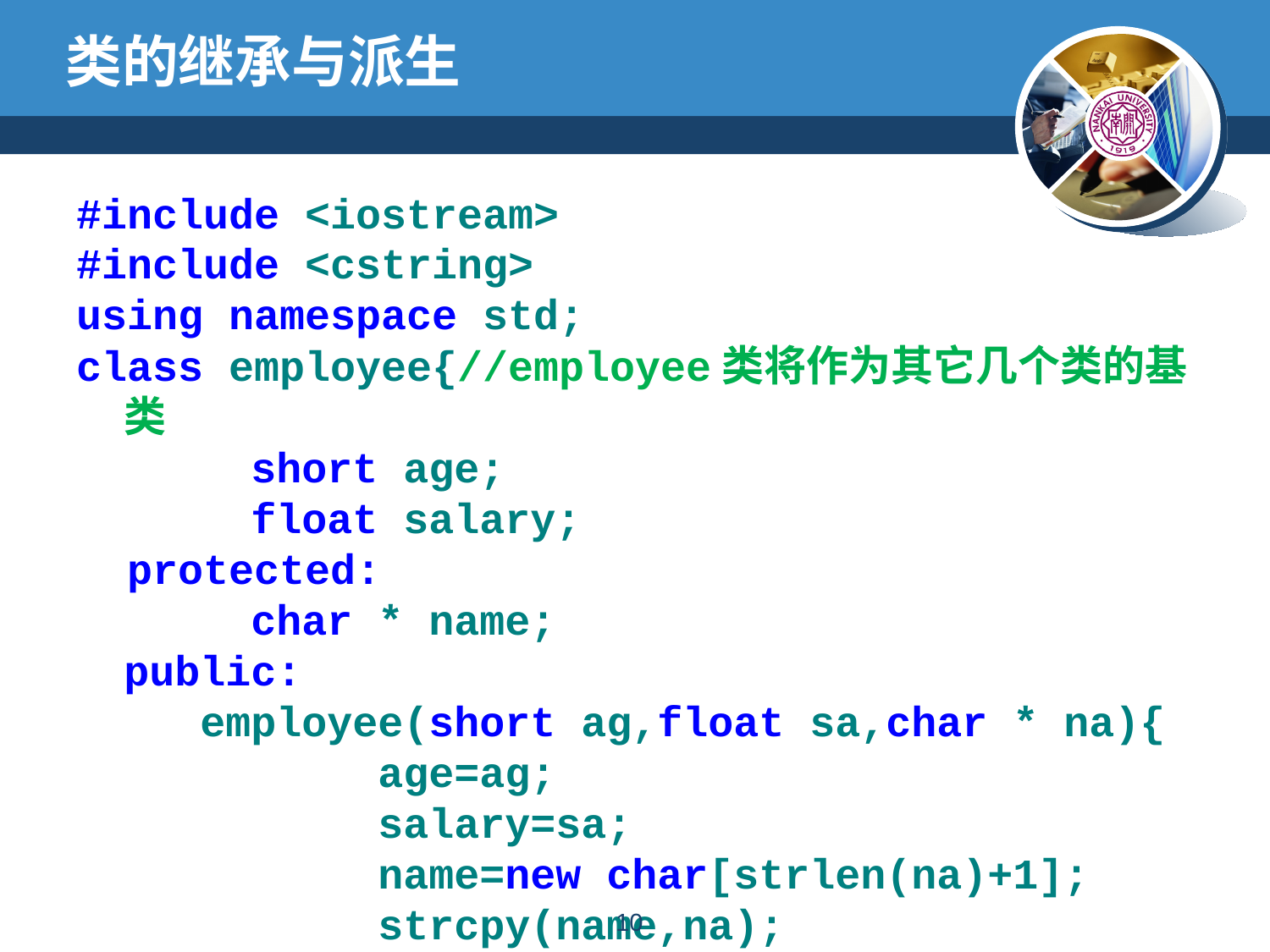

# 类的继承与派生
#include <iostream>
#include <cstring>
using namespace std;
class employee{//employee类将作为其它几个类的基类
     	short age;
    	float salary;
  protected:
    	char * name;
	public:
	   employee(short ag,float sa,char * na){
			age=ag;
			salary=sa;
			name=new char[strlen(na)+1];
			strcpy(name,na);
		};

10